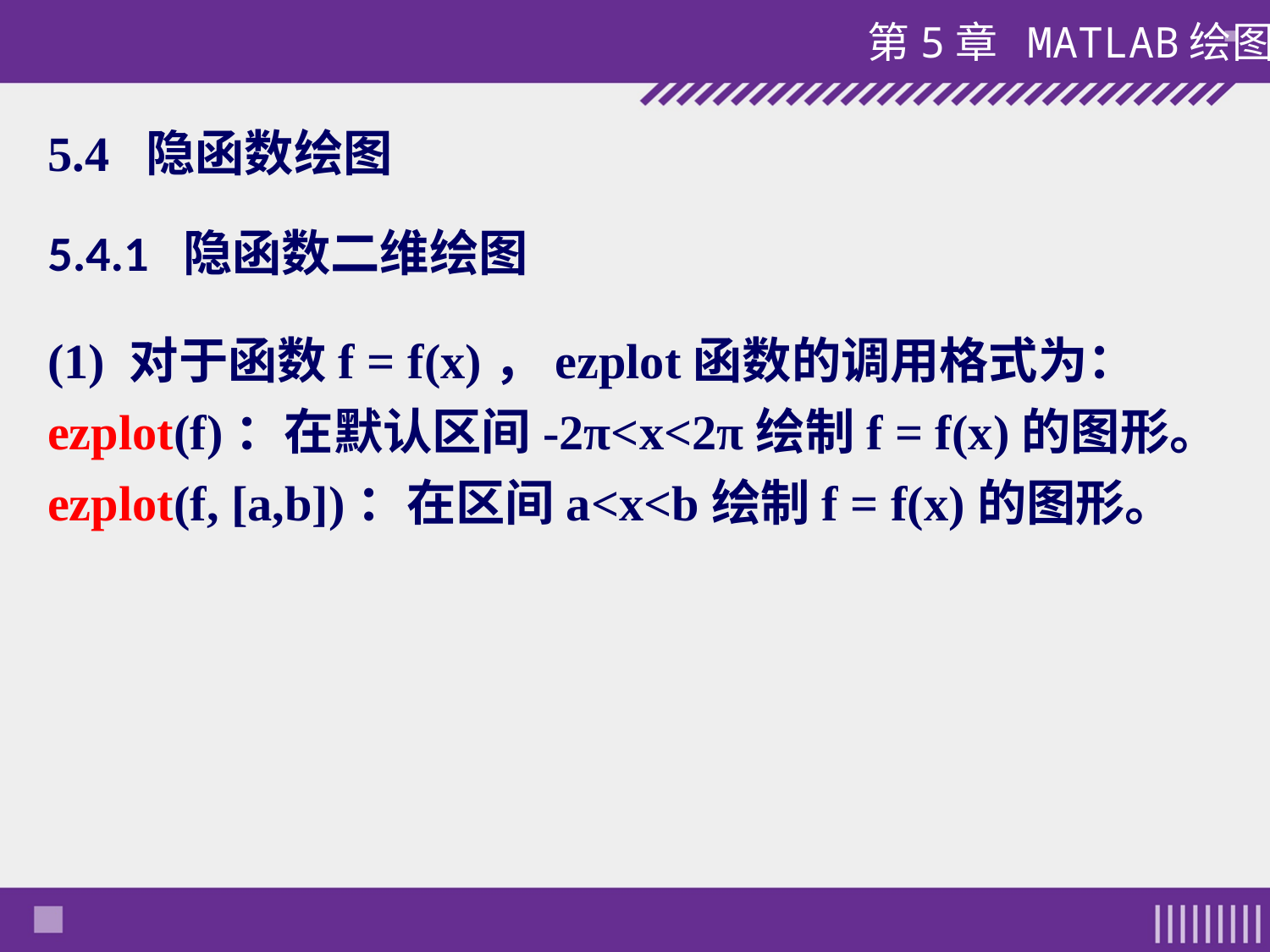

# 5.4  隐函数绘图
5.4.1  隐函数二维绘图

(1) 对于函数f = f(x)，ezplot函数的调用格式为：
ezplot(f)：在默认区间-2π<x<2π绘制f = f(x)的图形。
ezplot(f, [a,b])：在区间a<x<b绘制f = f(x)的图形。